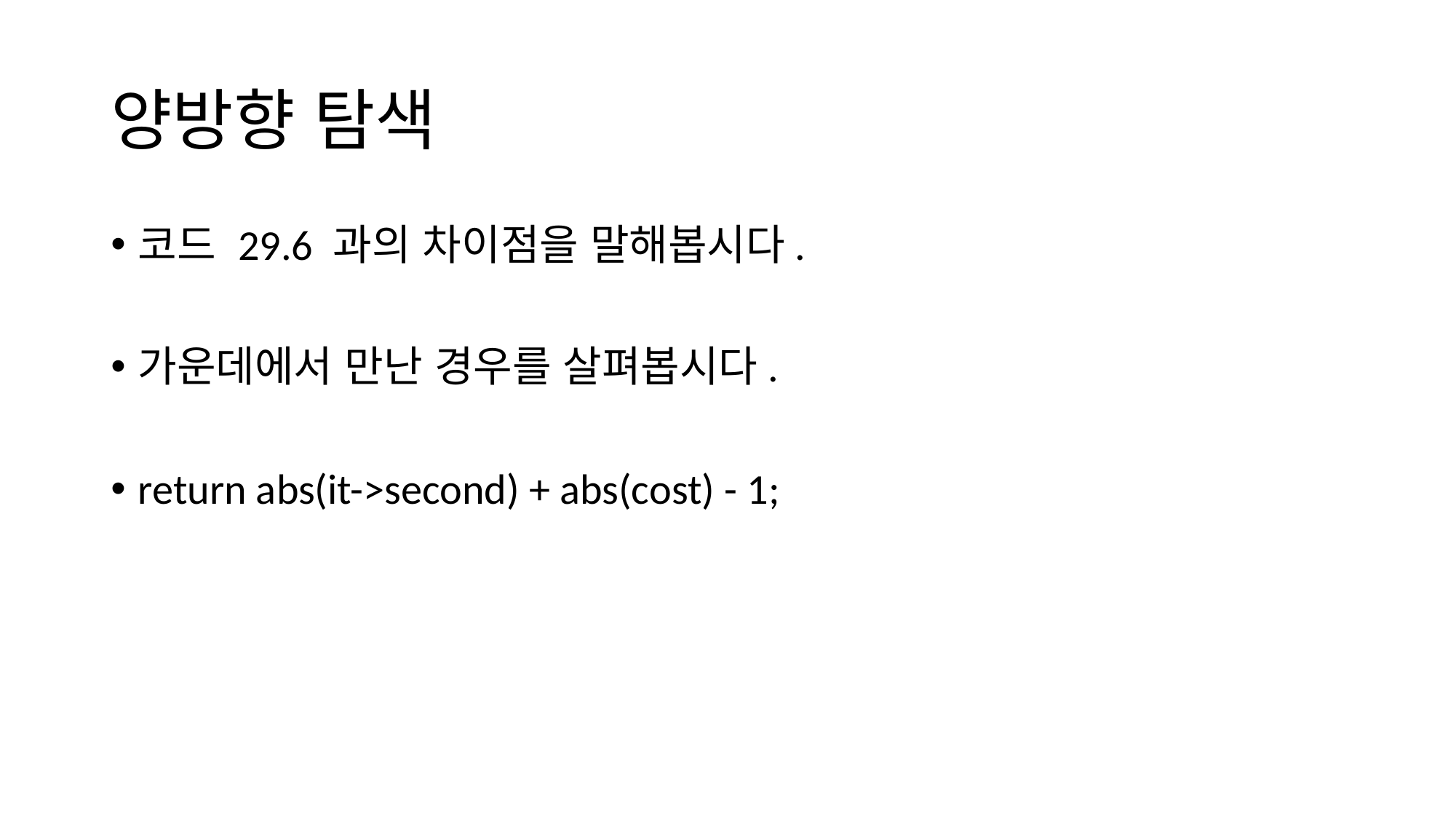

# 양방향 탐색
코드 29.6 과의 차이점을 말해봅시다.

가운데에서 만난 경우를 살펴봅시다.

return abs(it->second) + abs(cost) - 1;